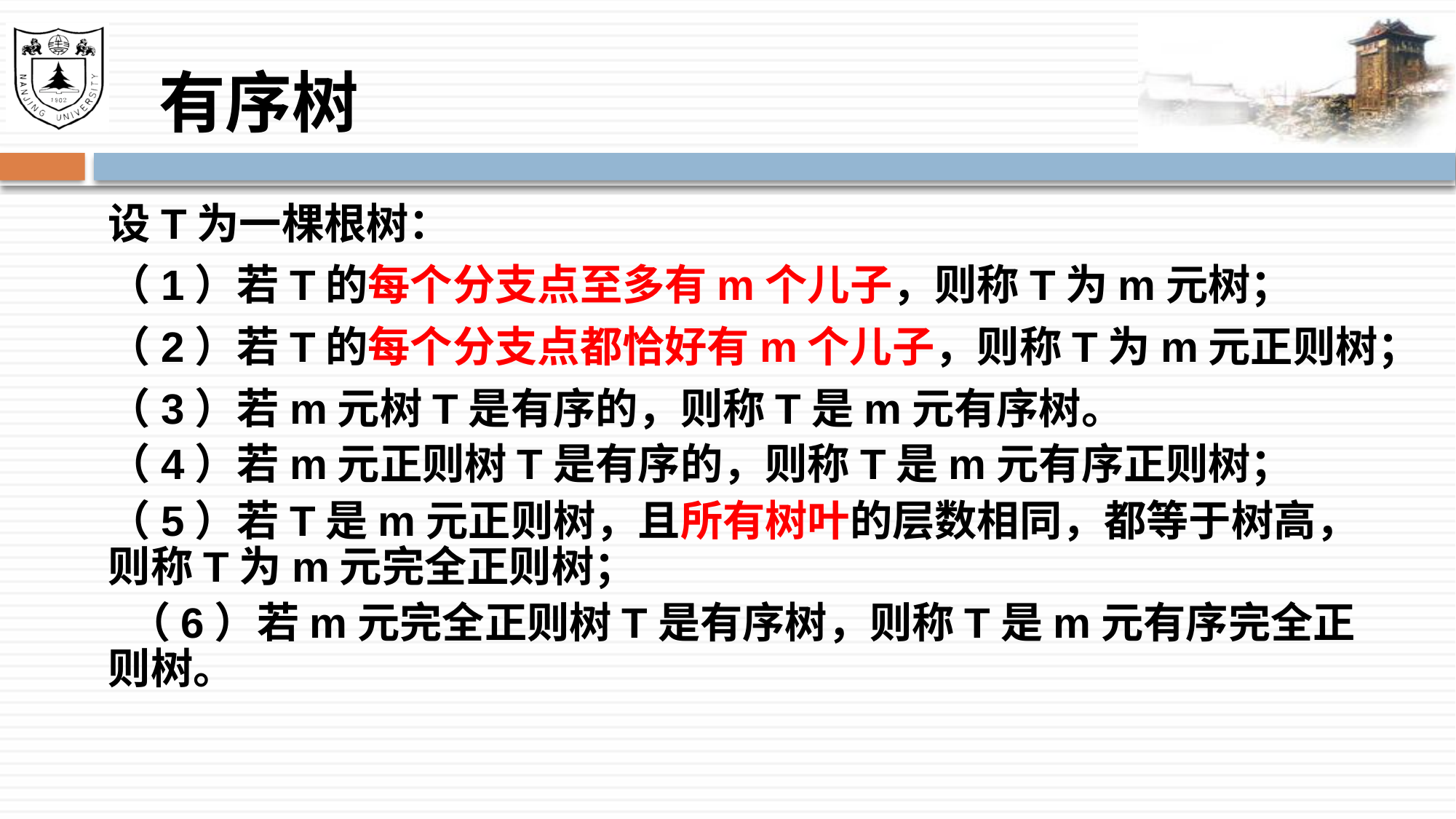

# 有序树
设T为一棵根树：
（1）若T的每个分支点至多有m个儿子，则称T为m元树；
（2）若T的每个分支点都恰好有m个儿子，则称T为m元正则树；
（3）若m元树T是有序的，则称T是m元有序树。
（4）若m元正则树T是有序的，则称T是m元有序正则树；
（5）若T是m元正则树，且所有树叶的层数相同，都等于树高，则称T为m元完全正则树；
 （6）若m元完全正则树T是有序树，则称T是m元有序完全正则树。